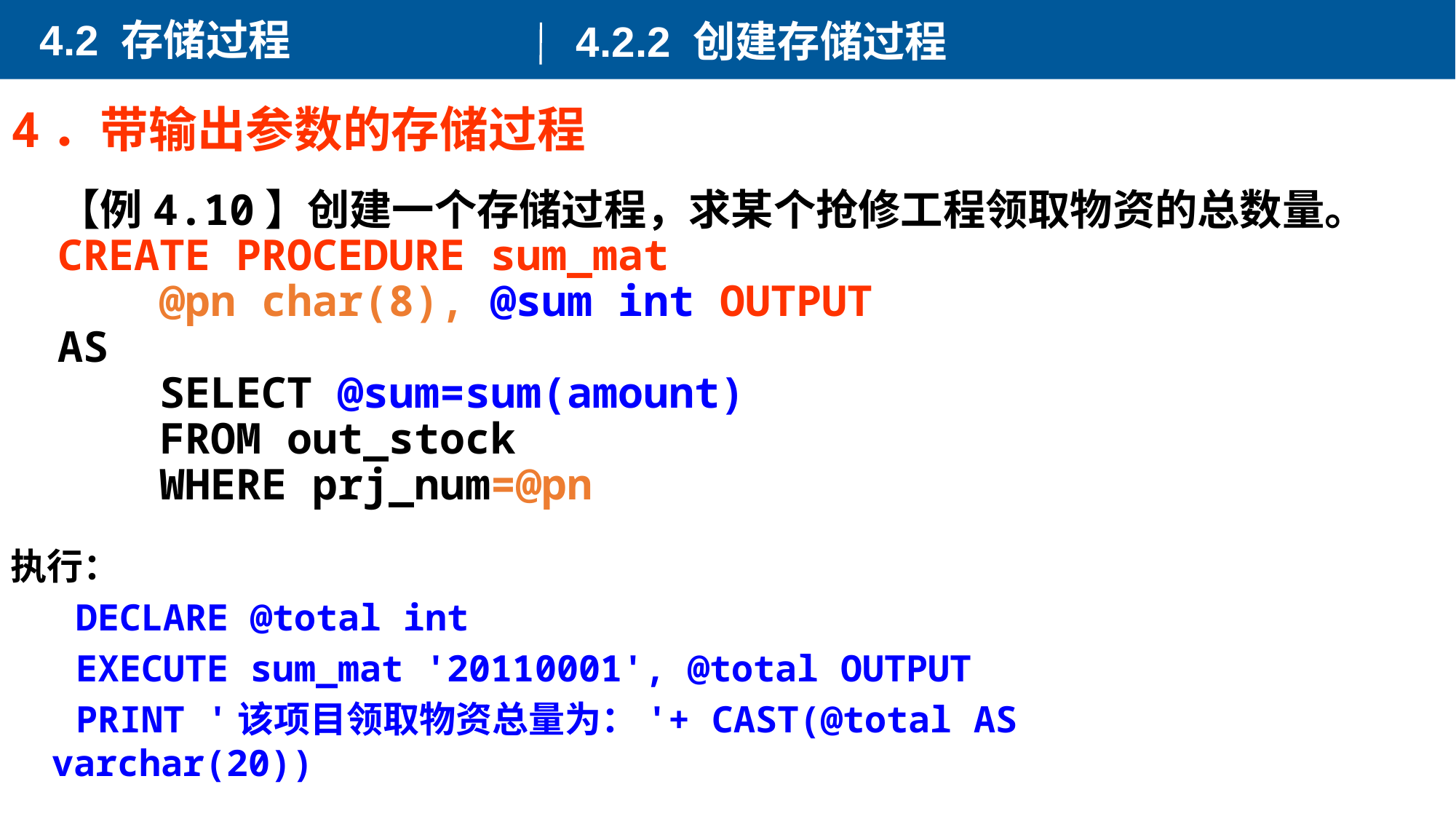

4.2 存储过程
4.2.2 创建存储过程
4．带输出参数的存储过程
【例4.10】创建一个存储过程，求某个抢修工程领取物资的总数量。
CREATE PROCEDURE sum_mat
    @pn char(8), @sum int OUTPUT
AS
    SELECT @sum=sum(amount)
    FROM out_stock
    WHERE prj_num=@pn
执行：
   DECLARE @total int
   EXECUTE sum_mat '20110001', @total OUTPUT
   PRINT '该项目领取物资总量为：'+ CAST(@total AS varchar(20))